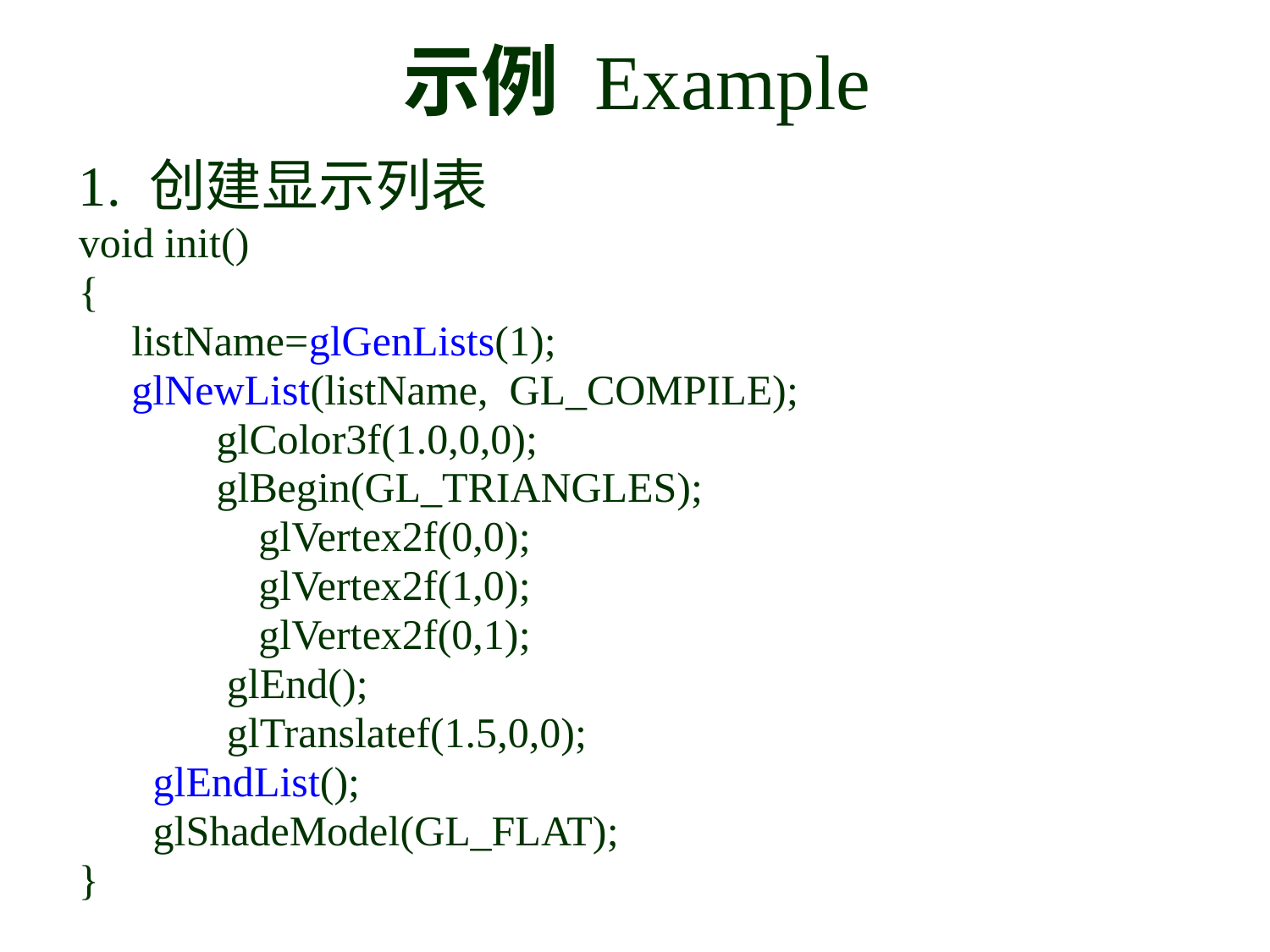

# 示例 Example
1. 创建显示列表
void init()
{
     listName=glGenLists(1);
     glNewList(listName,  GL_COMPILE);
             glColor3f(1.0,0,0);
             glBegin(GL_TRIANGLES);
                 glVertex2f(0,0);
                 glVertex2f(1,0);
                 glVertex2f(0,1);
              glEnd();
              glTranslatef(1.5,0,0);
       glEndList();
       glShadeModel(GL_FLAT);
}